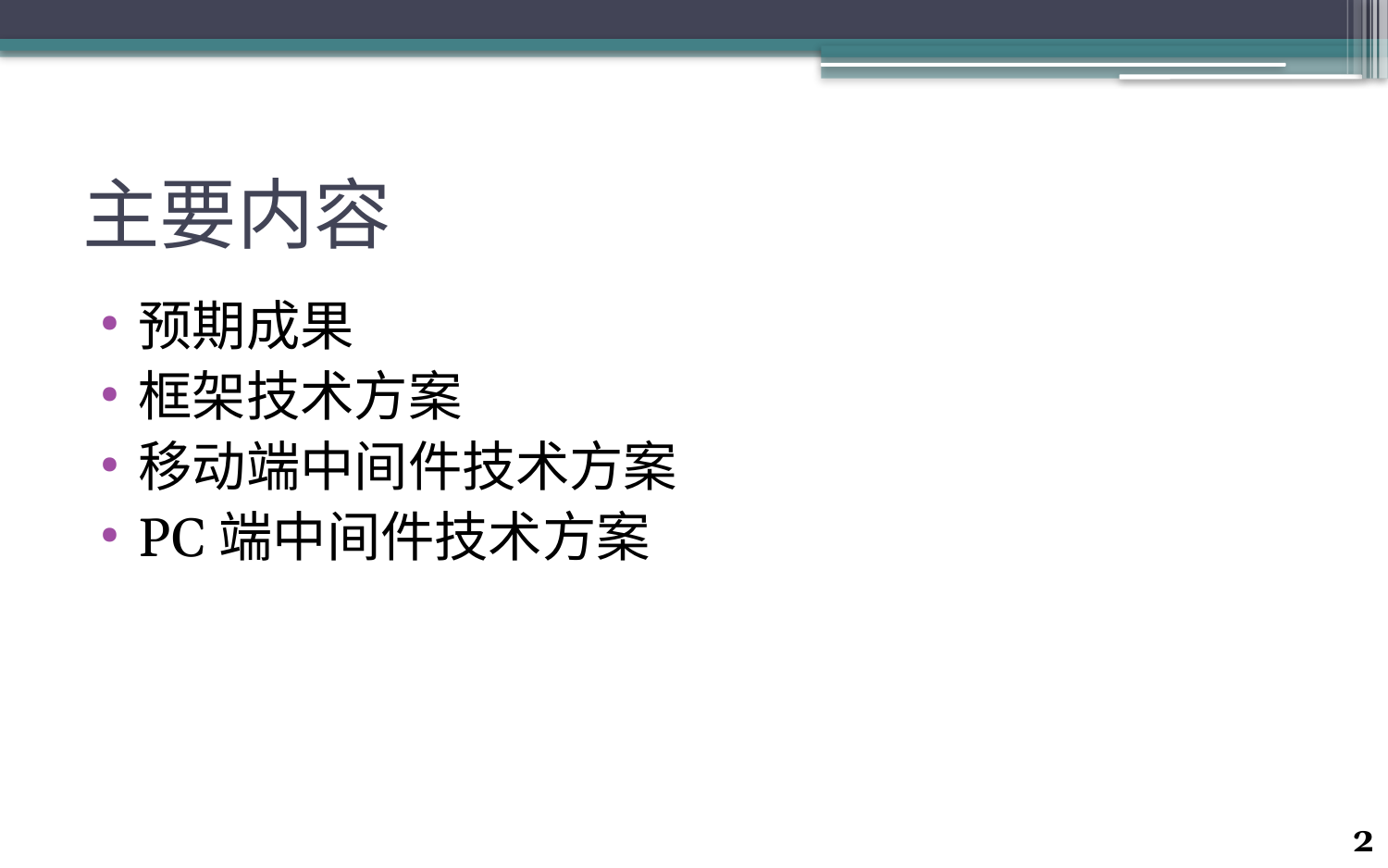

# 主要内容
预期成果
框架技术方案
移动端中间件技术方案
PC端中间件技术方案
2